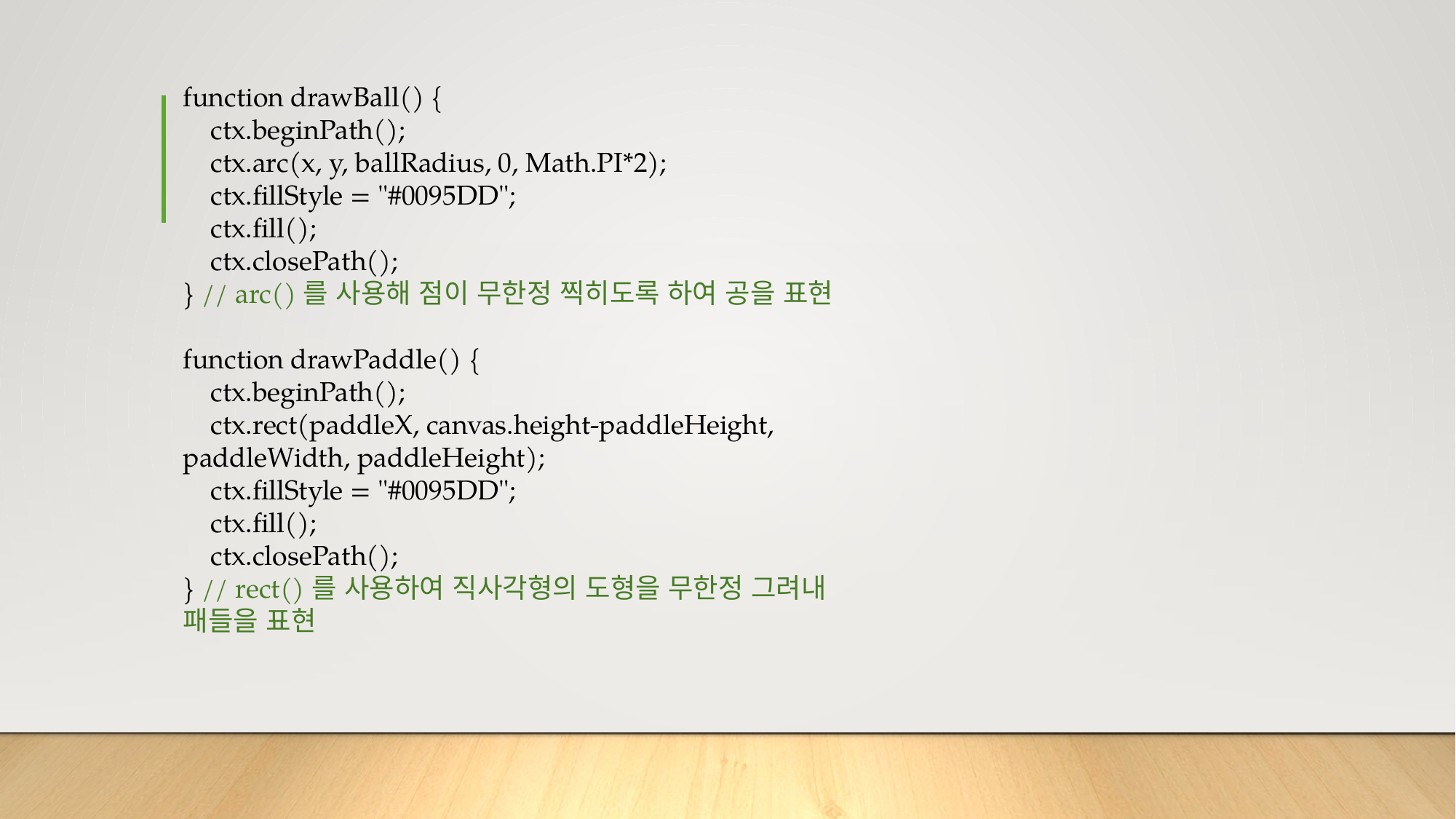

function drawBall() {
    ctx.beginPath();
    ctx.arc(x, y, ballRadius, 0, Math.PI*2);
    ctx.fillStyle = "#0095DD";
    ctx.fill();
    ctx.closePath();
} // arc()를 사용해 점이 무한정 찍히도록 하여 공을 표현

function drawPaddle() {
    ctx.beginPath();
    ctx.rect(paddleX, canvas.height-paddleHeight, paddleWidth, paddleHeight);
    ctx.fillStyle = "#0095DD";
    ctx.fill();
    ctx.closePath();
} // rect()를 사용하여 직사각형의 도형을 무한정 그려내 패들을 표현